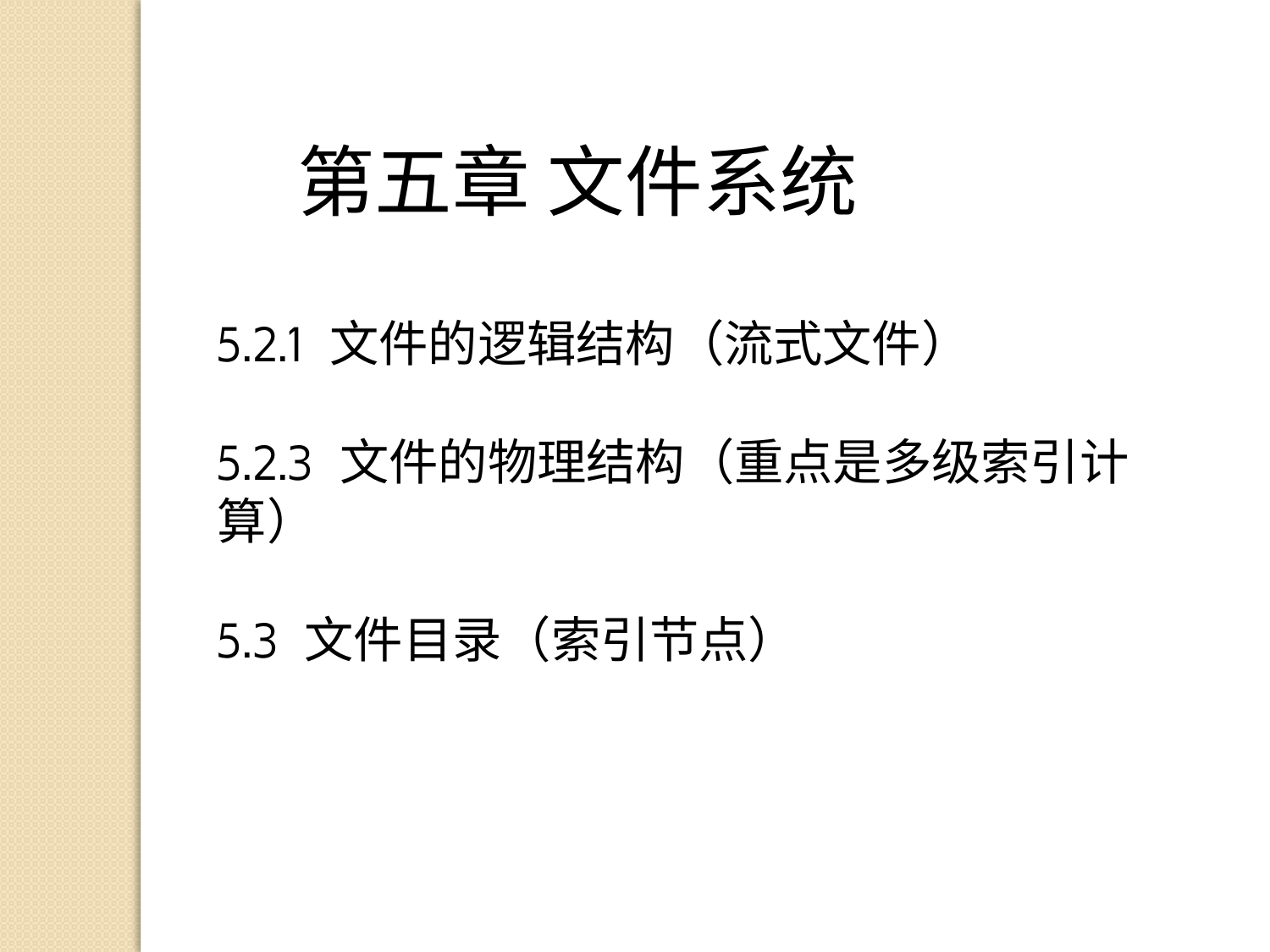

第五章 文件系统
5.2.1 文件的逻辑结构（流式文件）

5.2.3 文件的物理结构（重点是多级索引计算）

5.3 文件目录（索引节点）